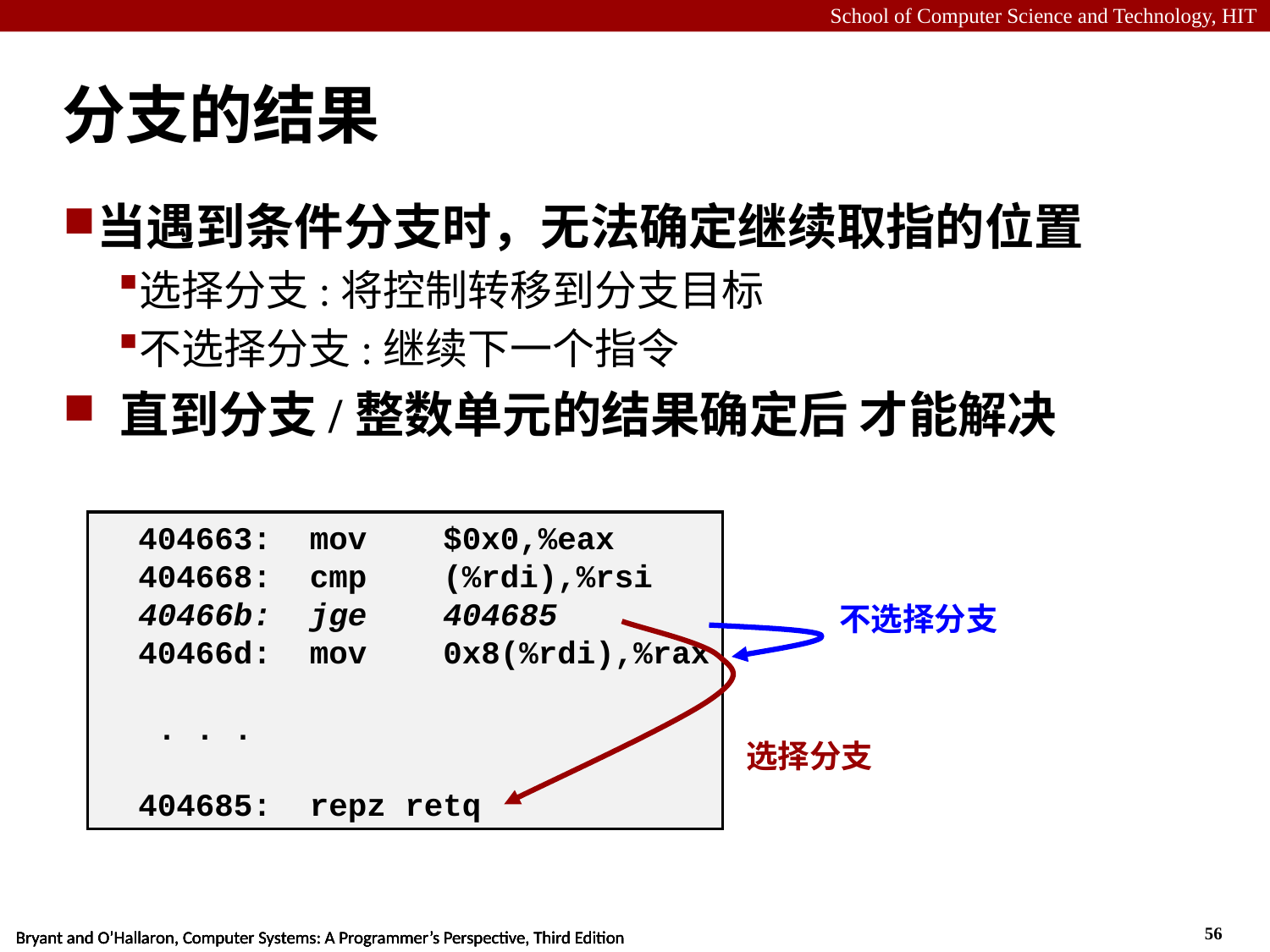

# 分支的结果
当遇到条件分支时，无法确定继续取指的位置
选择分支:将控制转移到分支目标
不选择分支:继续下一个指令
 直到分支/整数单元的结果确定后 才能解决
  404663:  mov    $0x0,%eax
  404668:  cmp    (%rdi),%rsi
  40466b:  jge    404685
  40466d:  mov    0x8(%rdi),%rax

   . . .

  404685:  repz retq
不选择分支

选择分支